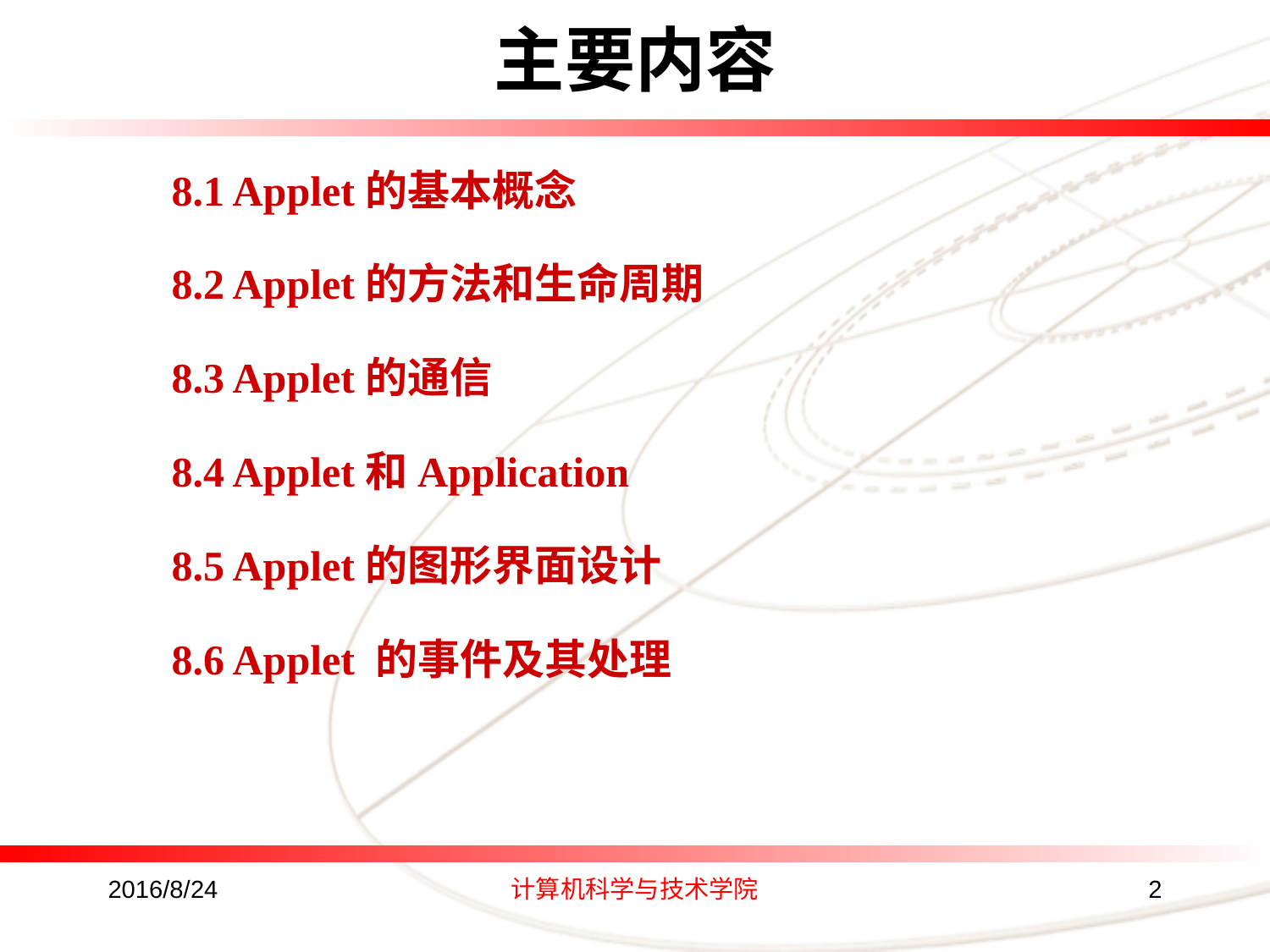

# 主要内容
8.1 Applet的基本概念

8.2 Applet的方法和生命周期

8.3 Applet的通信

8.4 Applet和Application

8.5 Applet的图形界面设计

8.6 Applet 的事件及其处理
2016/8/24
计算机科学与技术学院
2